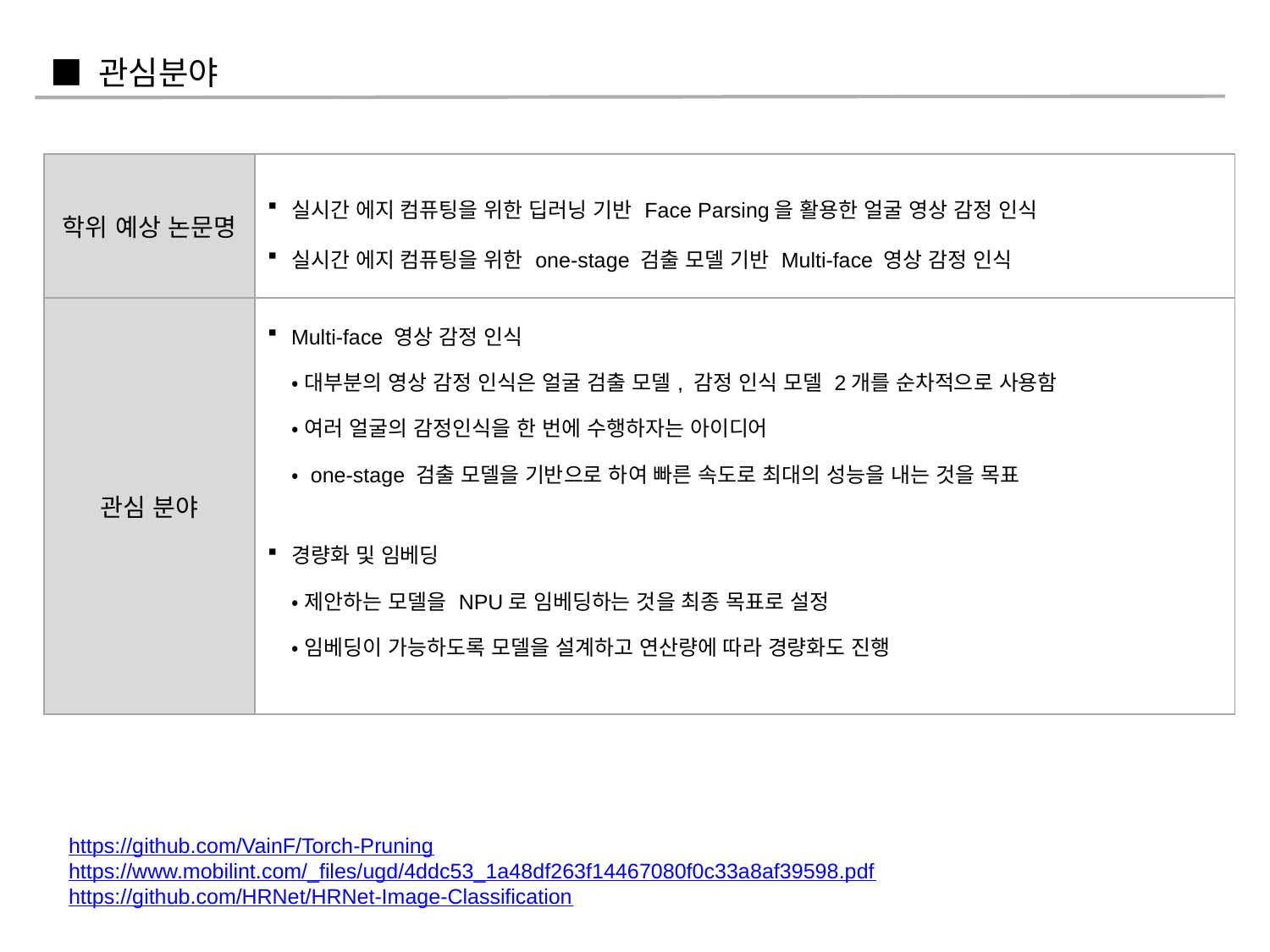

■ 관심분야
| 학위 예상 논문명 | 실시간 에지 컴퓨팅을 위한 딥러닝 기반 Face Parsing을 활용한 얼굴 영상 감정 인식 실시간 에지 컴퓨팅을 위한 one-stage 검출 모델 기반 Multi-face 영상 감정 인식 |
| --- | --- |
| 관심 분야 | Multi-face 영상 감정 인식 • 대부분의 영상 감정 인식은 얼굴 검출 모델, 감정 인식 모델 2개를 순차적으로 사용함 • 여러 얼굴의 감정인식을 한 번에 수행하자는 아이디어 • one-stage 검출 모델을 기반으로 하여 빠른 속도로 최대의 성능을 내는 것을 목표 경량화 및 임베딩 • 제안하는 모델을 NPU로 임베딩하는 것을 최종 목표로 설정 • 임베딩이 가능하도록 모델을 설계하고 연산량에 따라 경량화도 진행 |
https://github.com/VainF/Torch-Pruning
https://www.mobilint.com/_files/ugd/4ddc53_1a48df263f14467080f0c33a8af39598.pdf
https://github.com/HRNet/HRNet-Image-Classification